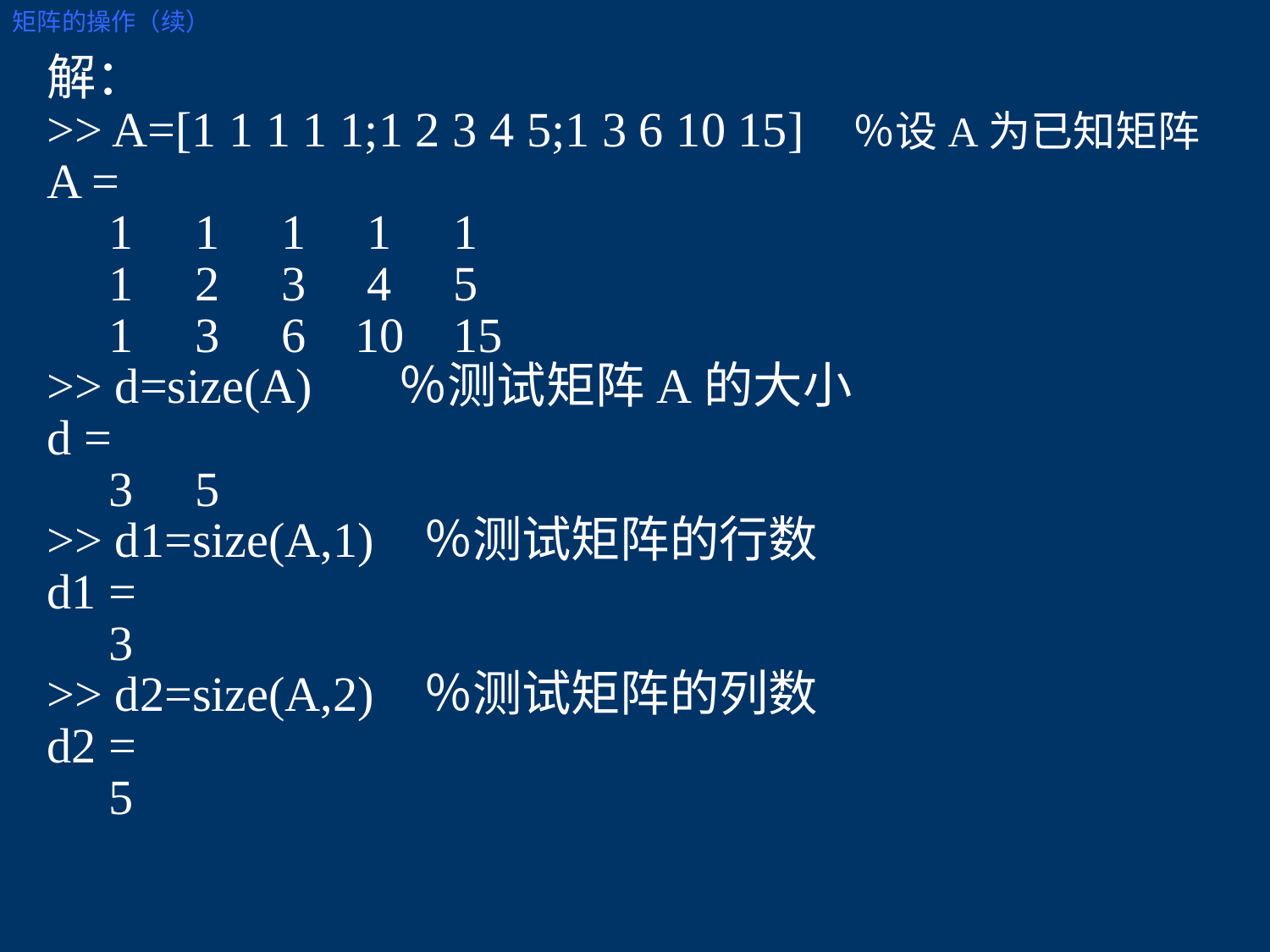

矩阵的操作（续）
解：
>> A=[1 1 1 1 1;1 2 3 4 5;1 3 6 10 15]   ％设A为已知矩阵
A =
     1     1     1     1     1
     1     2     3     4     5
     1     3     6    10    15
>> d=size(A)      ％测试矩阵A的大小
d =
     3     5
>> d1=size(A,1)   ％测试矩阵的行数
d1 =
     3
>> d2=size(A,2)   ％测试矩阵的列数
d2 =
     5